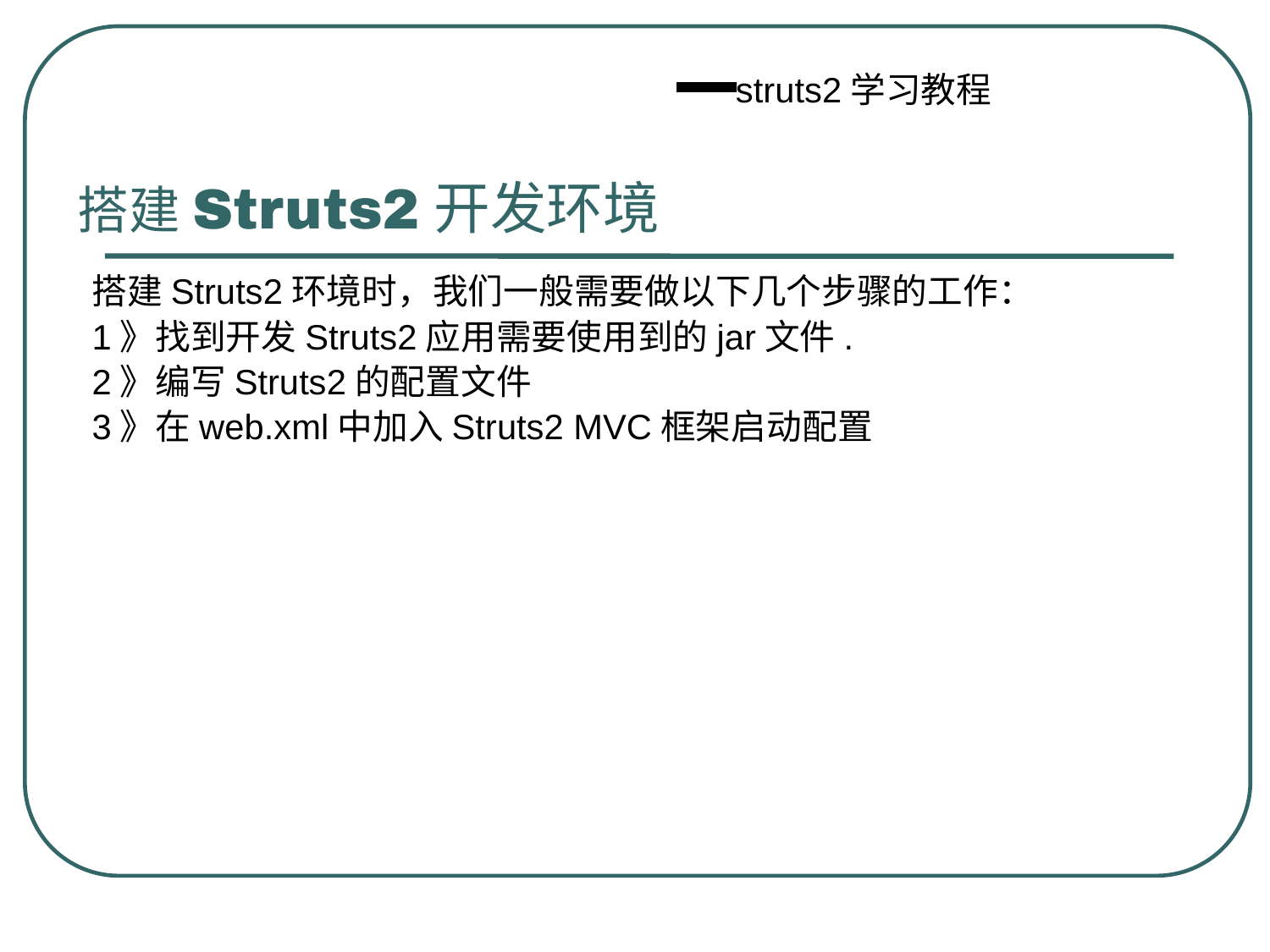

搭建Struts2开发环境
搭建Struts2环境时，我们一般需要做以下几个步骤的工作：
1》找到开发Struts2应用需要使用到的jar文件.
2》编写Struts2的配置文件
3》在web.xml中加入Struts2 MVC框架启动配置